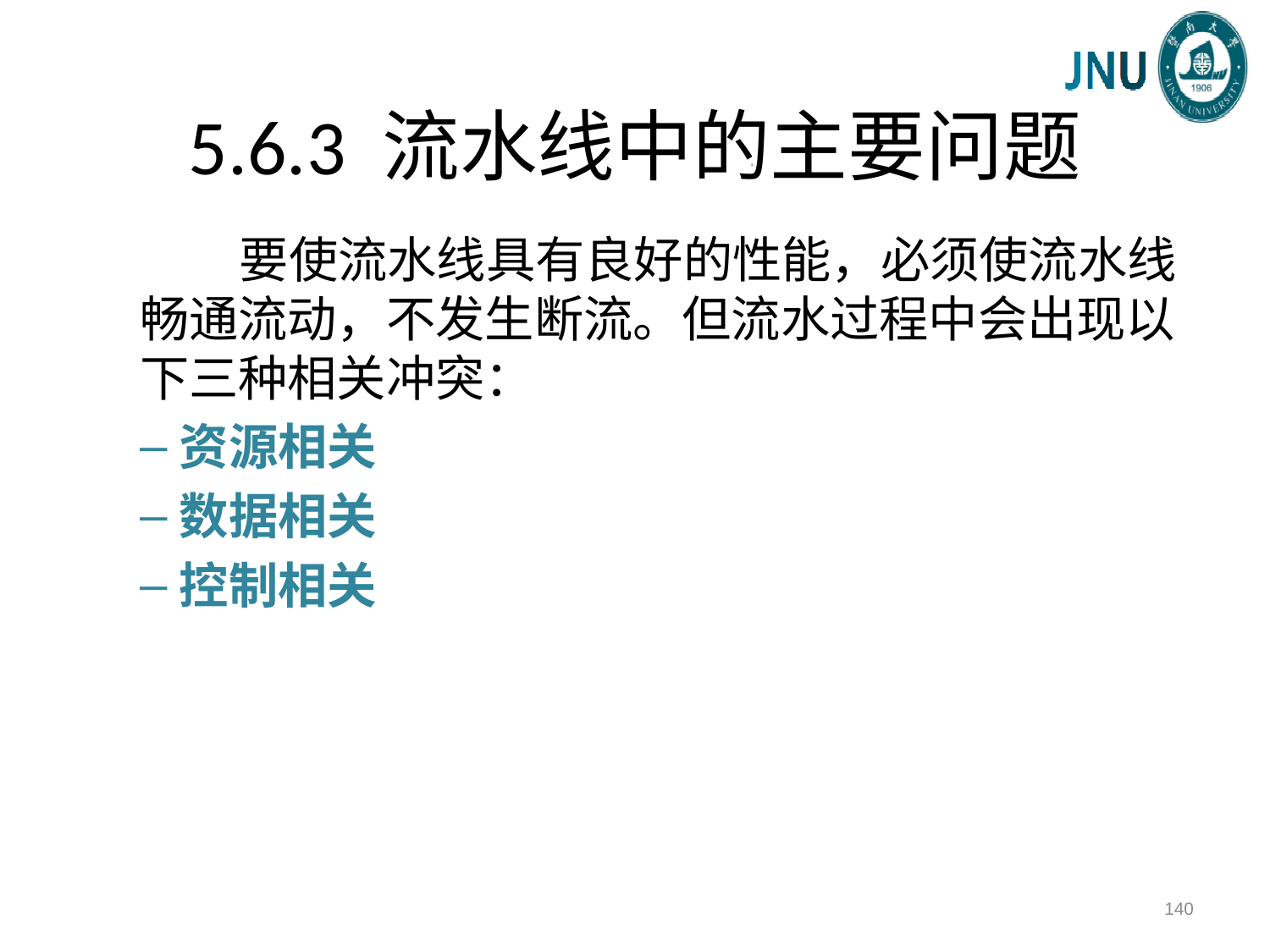

# 5.6.3 流水线中的主要问题
        要使流水线具有良好的性能，必须使流水线畅通流动，不发生断流。但流水过程中会出现以下三种相关冲突：
资源相关
数据相关
控制相关

140